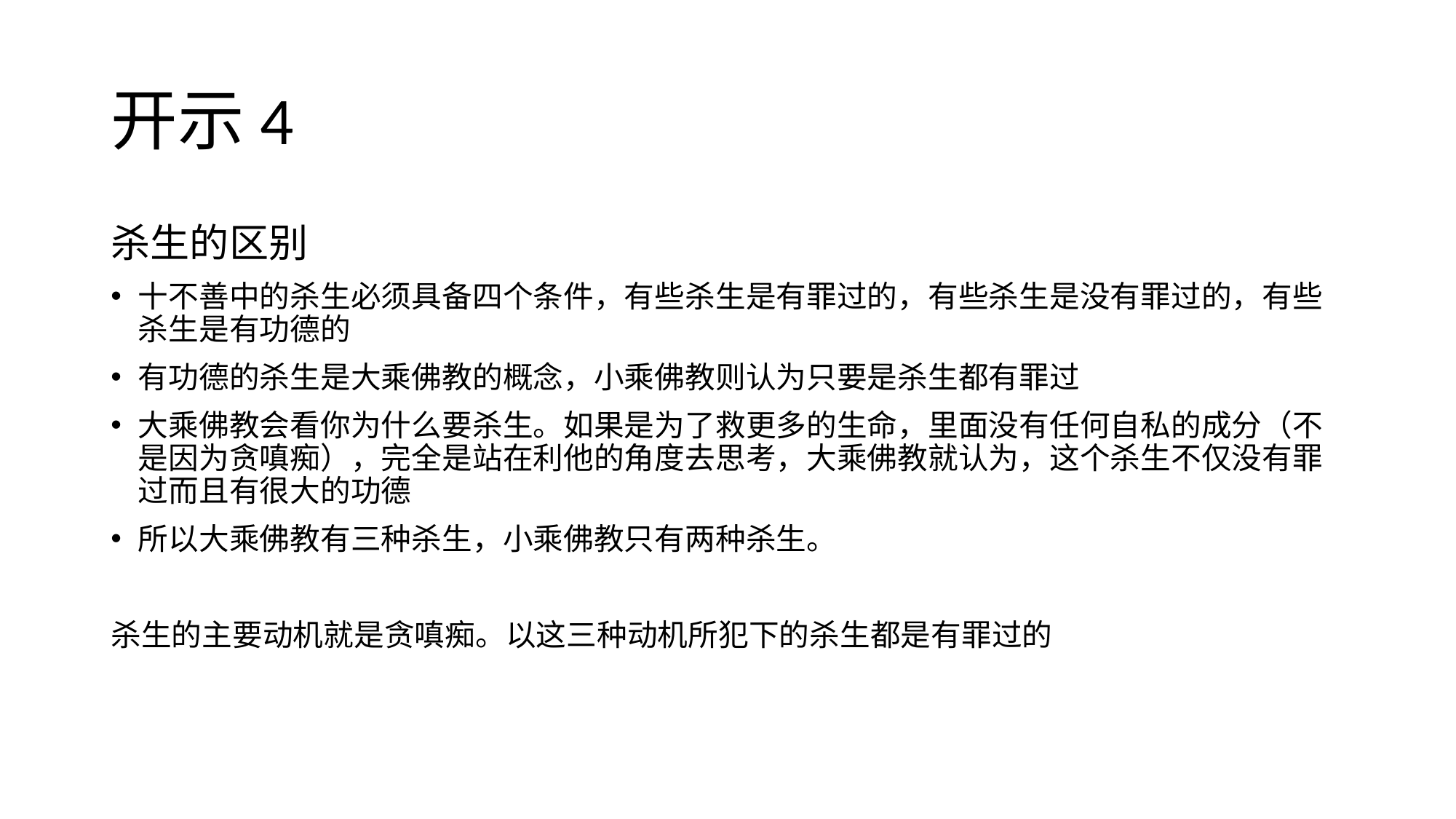

# 开示4
杀生的区别
⼗不善中的杀⽣必须具备四个条件，有些杀⽣是有罪过的，有些杀⽣是没有罪过的，有些杀⽣是有功德的
有功德的杀⽣是⼤乘佛教的概念，⼩乘佛教则认为只要是杀⽣都有罪过
⼤乘佛教会看你为什么要杀⽣。如果是为了救更多的⽣命，⾥⾯没有任何⾃私的成分（不是因为贪嗔痴），完全是站在利他的⻆度去思考，⼤乘佛教就认为，这个杀⽣不仅没有罪过⽽且有很⼤的功德
所以⼤乘佛教有三种杀⽣，⼩乘佛教只有两种杀⽣。

杀生的主要动机就是贪嗔痴。以这三种动机所犯下的杀生都是有罪过的